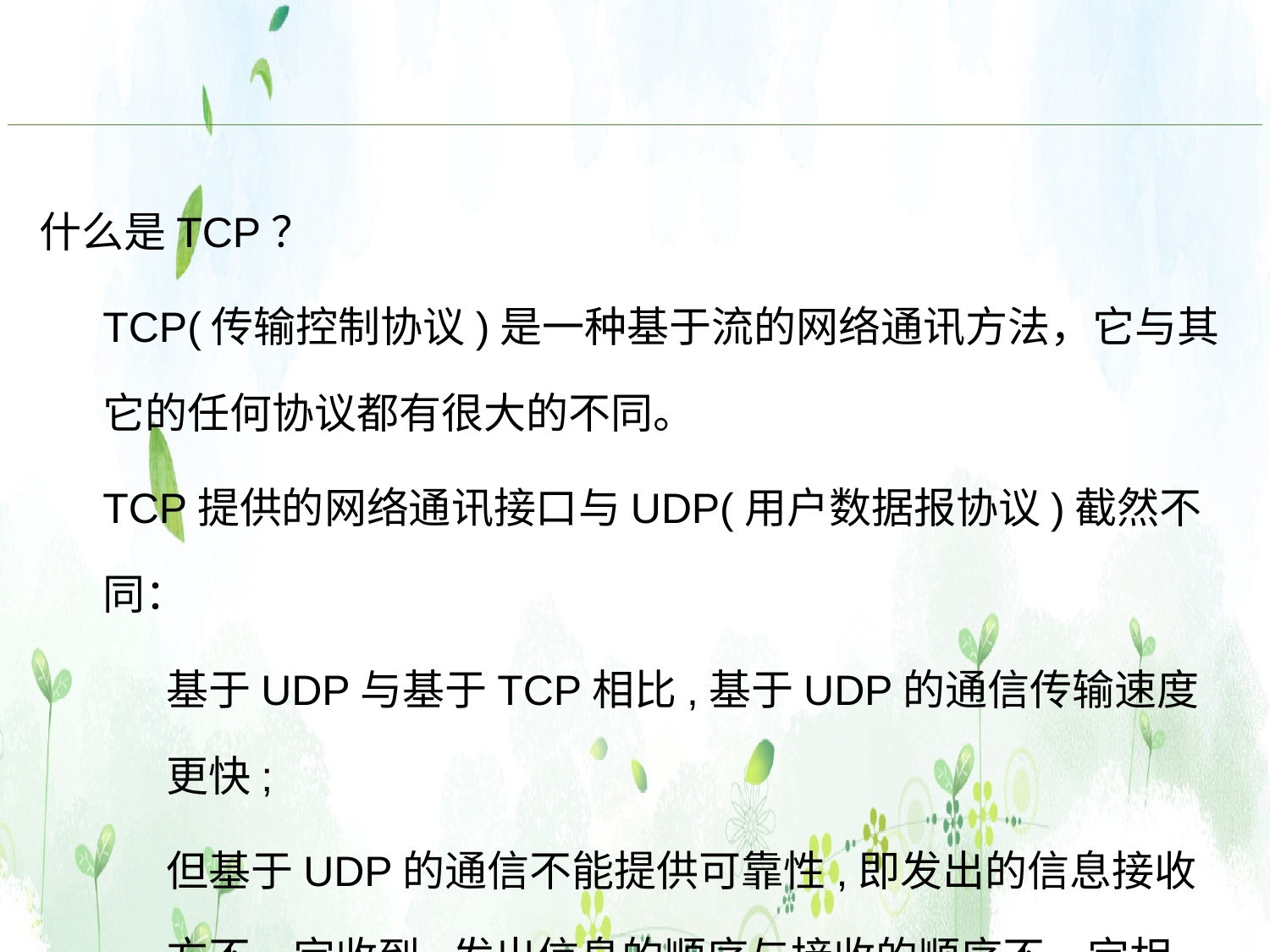

什么是TCP？
TCP(传输控制协议)是一种基于流的网络通讯方法，它与其它的任何协议都有很大的不同。
TCP提供的网络通讯接口与UDP(用户数据报协议)截然不同：
基于UDP与基于TCP相比,基于UDP的通信传输速度更快;
但基于UDP的通信不能提供可靠性,即发出的信息接收方不一定收到,发出信息的顺序与接收的顺序不一定相同。